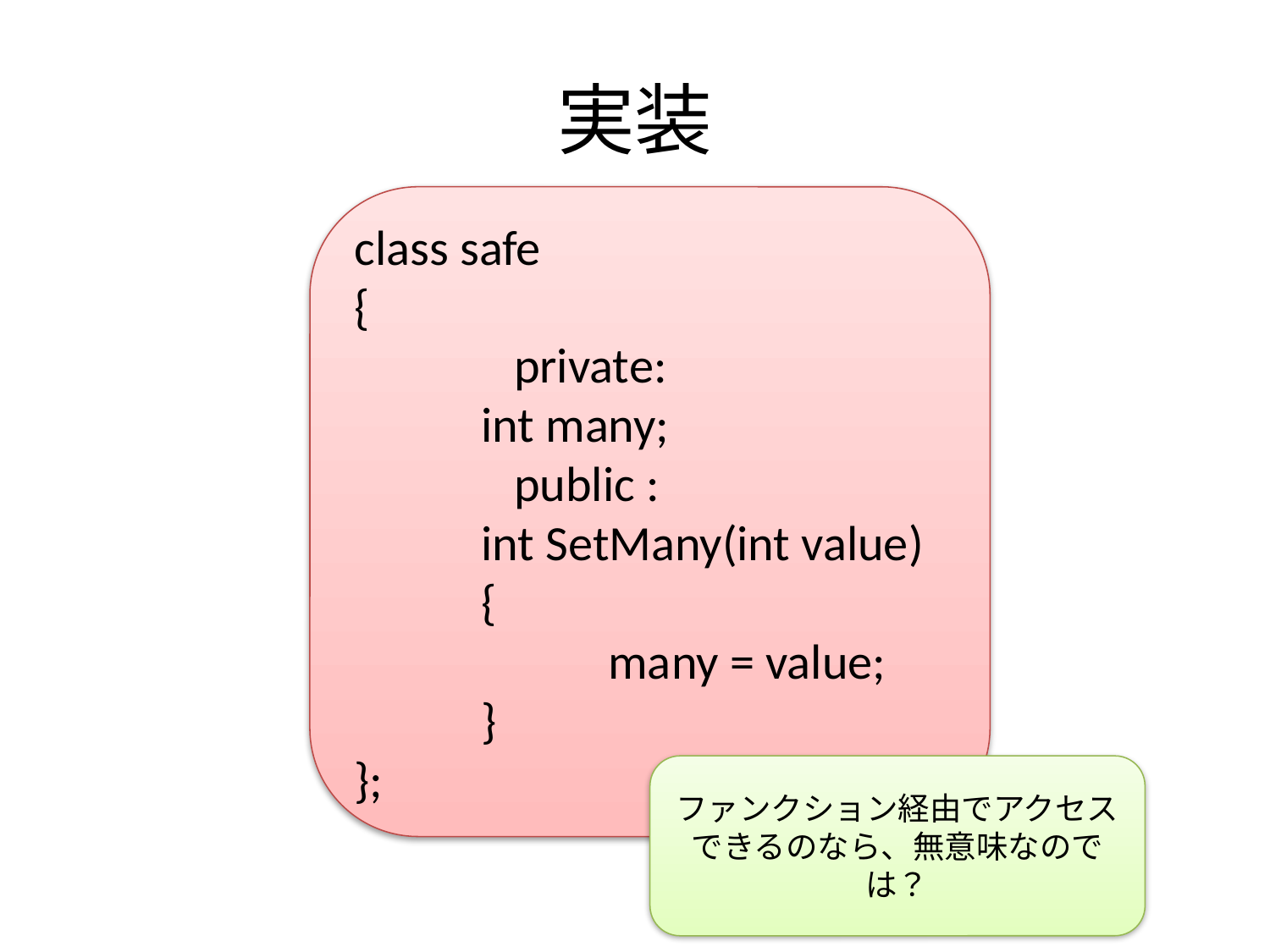

# 実装
class safe
{
　　　private:
	int many;
　　　public :
	int SetMany(int value)
	{
		many = value;
	}
};
ファンクション経由でアクセスできるのなら、無意味なのでは？